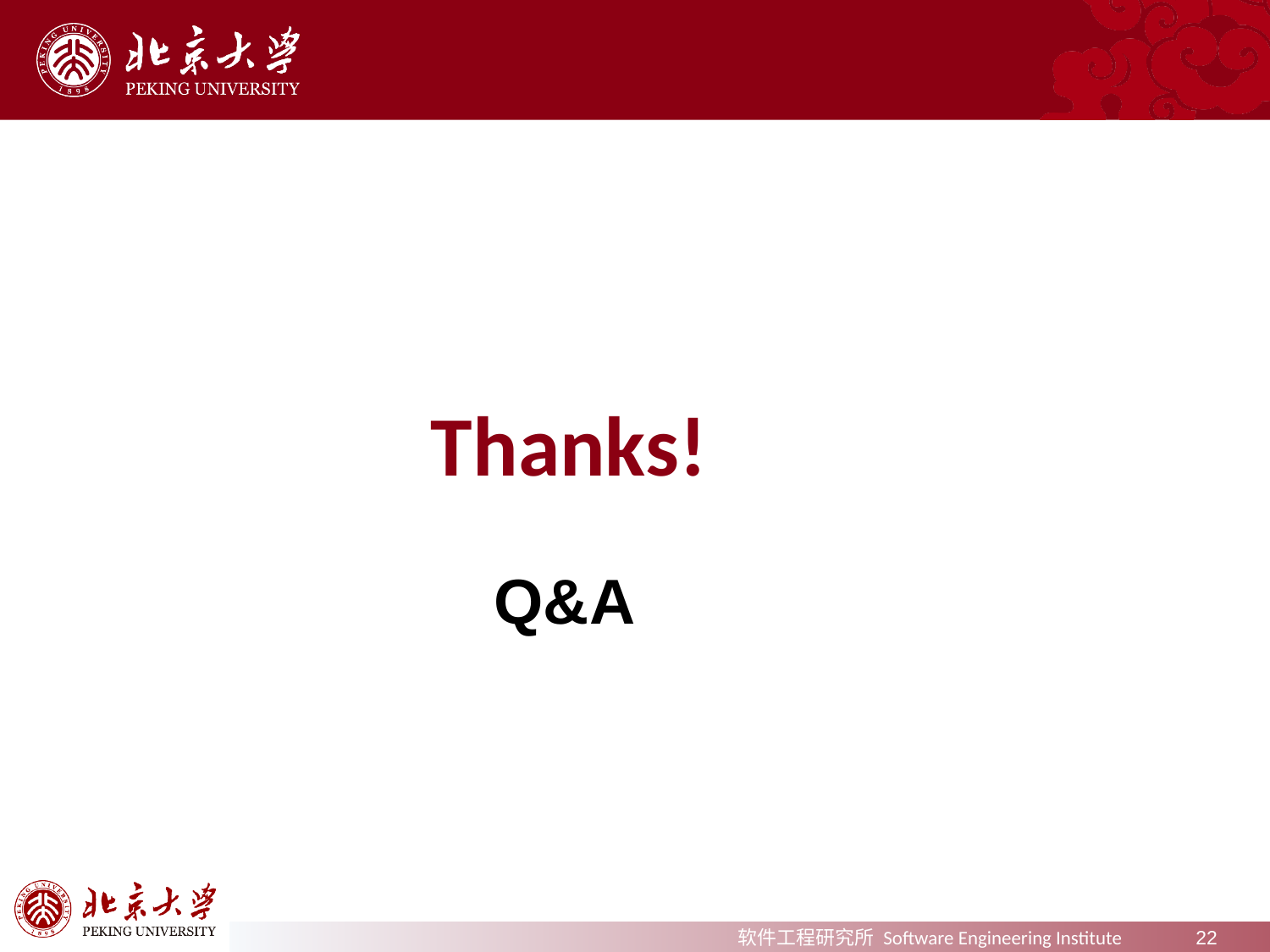

# Thanks!
Q&A
软件工程研究所 Software Engineering Institute
22